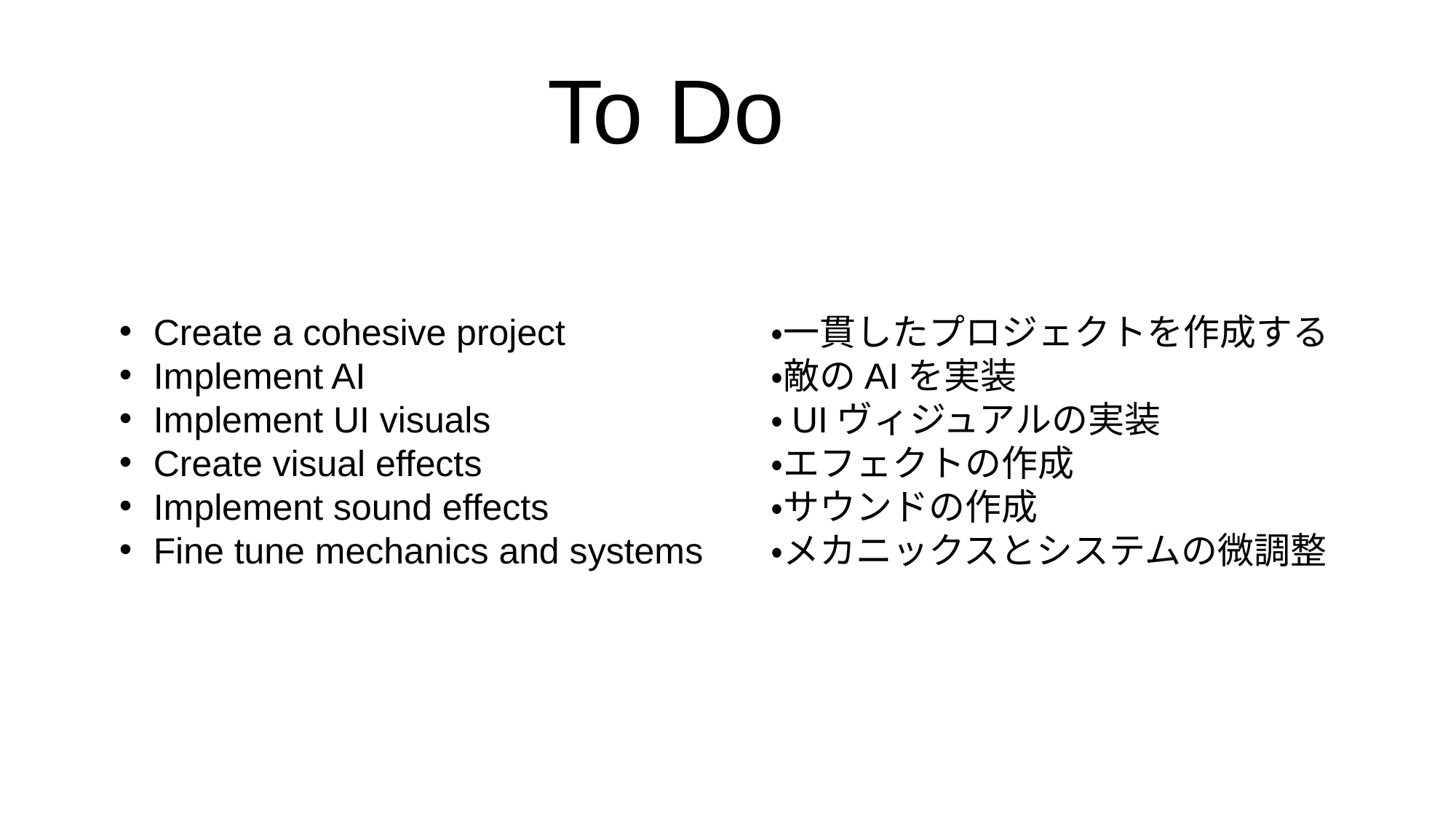

To Do
Create a cohesive project
Implement AI
Implement UI visuals
Create visual effects
Implement sound effects
Fine tune mechanics and systems

・一貫したプロジェクトを作成する
・敵のAIを実装
・UIヴィジュアルの実装
・エフェクトの作成
・サウンドの作成
・メカニックスとシステムの微調整